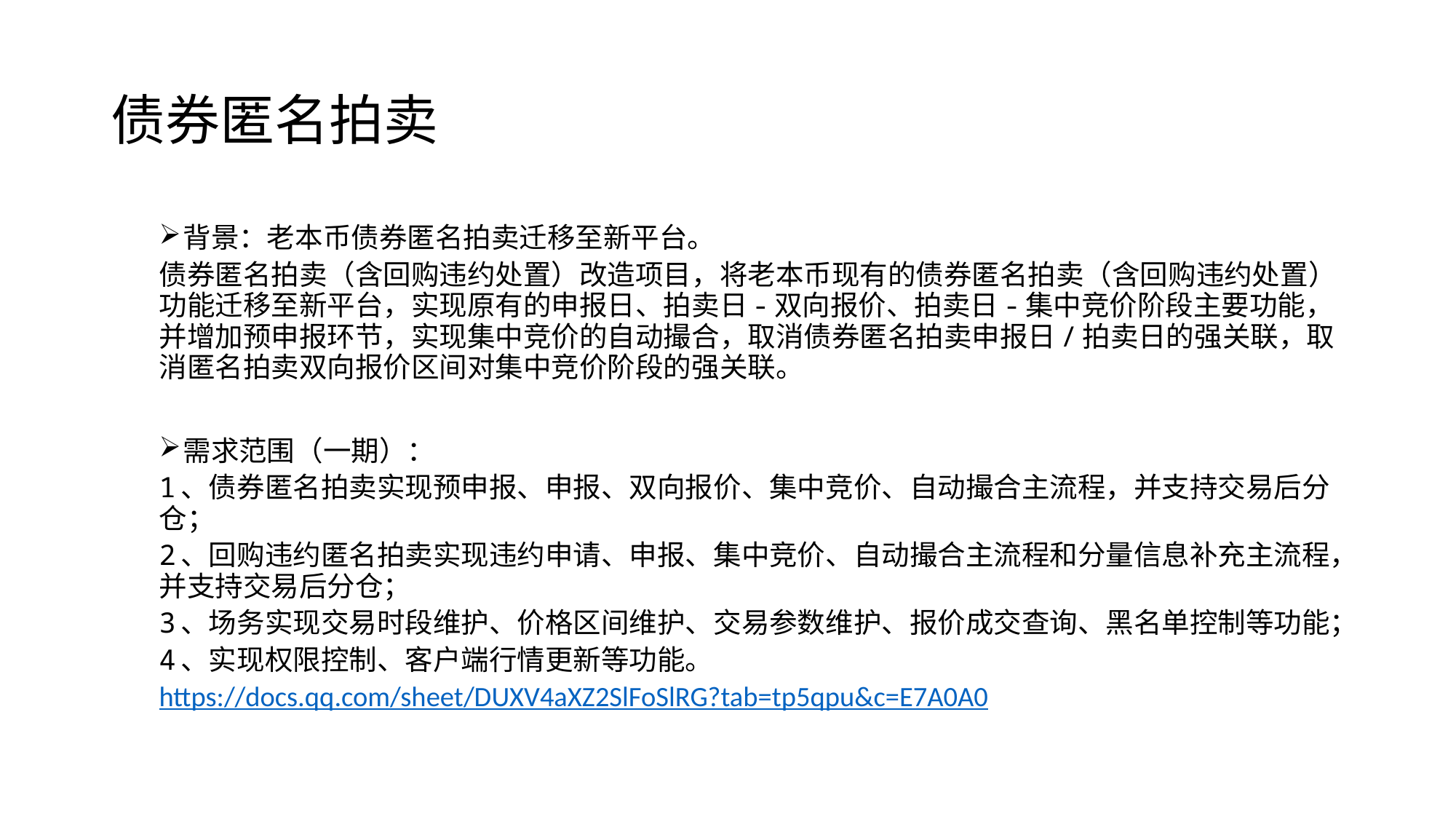

# 债券匿名拍卖
背景：老本币债券匿名拍卖迁移至新平台。
债券匿名拍卖（含回购违约处置）改造项目，将老本币现有的债券匿名拍卖（含回购违约处置）功能迁移至新平台，实现原有的申报日、拍卖日-双向报价、拍卖日-集中竞价阶段主要功能，并增加预申报环节，实现集中竞价的自动撮合，取消债券匿名拍卖申报日/拍卖日的强关联，取消匿名拍卖双向报价区间对集中竞价阶段的强关联。

需求范围（一期）：
1、债券匿名拍卖实现预申报、申报、双向报价、集中竞价、自动撮合主流程，并支持交易后分仓；
2、回购违约匿名拍卖实现违约申请、申报、集中竞价、自动撮合主流程和分量信息补充主流程，并支持交易后分仓；
3、场务实现交易时段维护、价格区间维护、交易参数维护、报价成交查询、黑名单控制等功能；
4、实现权限控制、客户端行情更新等功能。
https://docs.qq.com/sheet/DUXV4aXZ2SlFoSlRG?tab=tp5qpu&c=E7A0A0